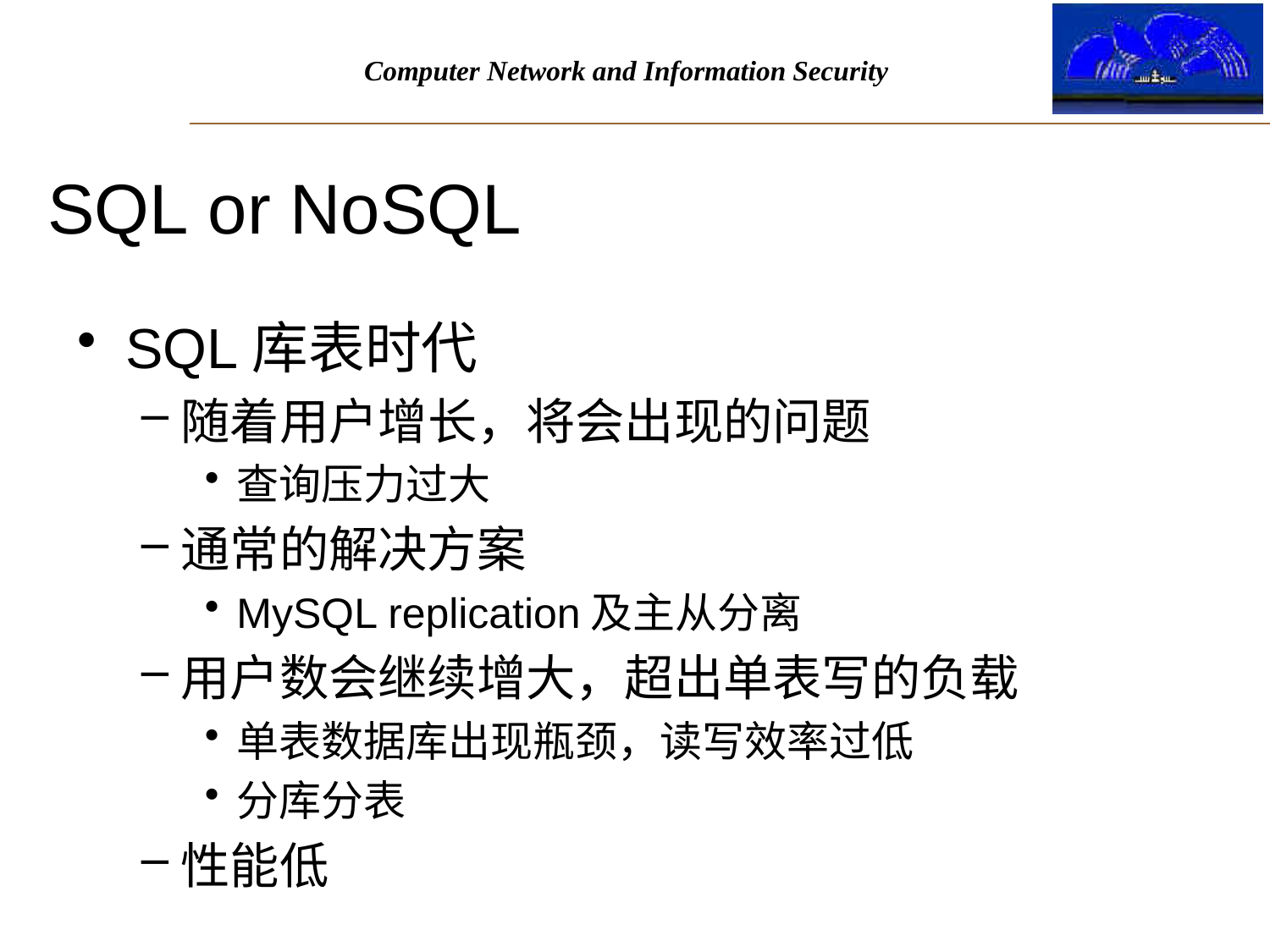

SQL or NoSQL
SQL库表时代
随着用户增长，将会出现的问题
查询压力过大
通常的解决方案
MySQL replication及主从分离
用户数会继续增大，超出单表写的负载
单表数据库出现瓶颈，读写效率过低
分库分表
性能低